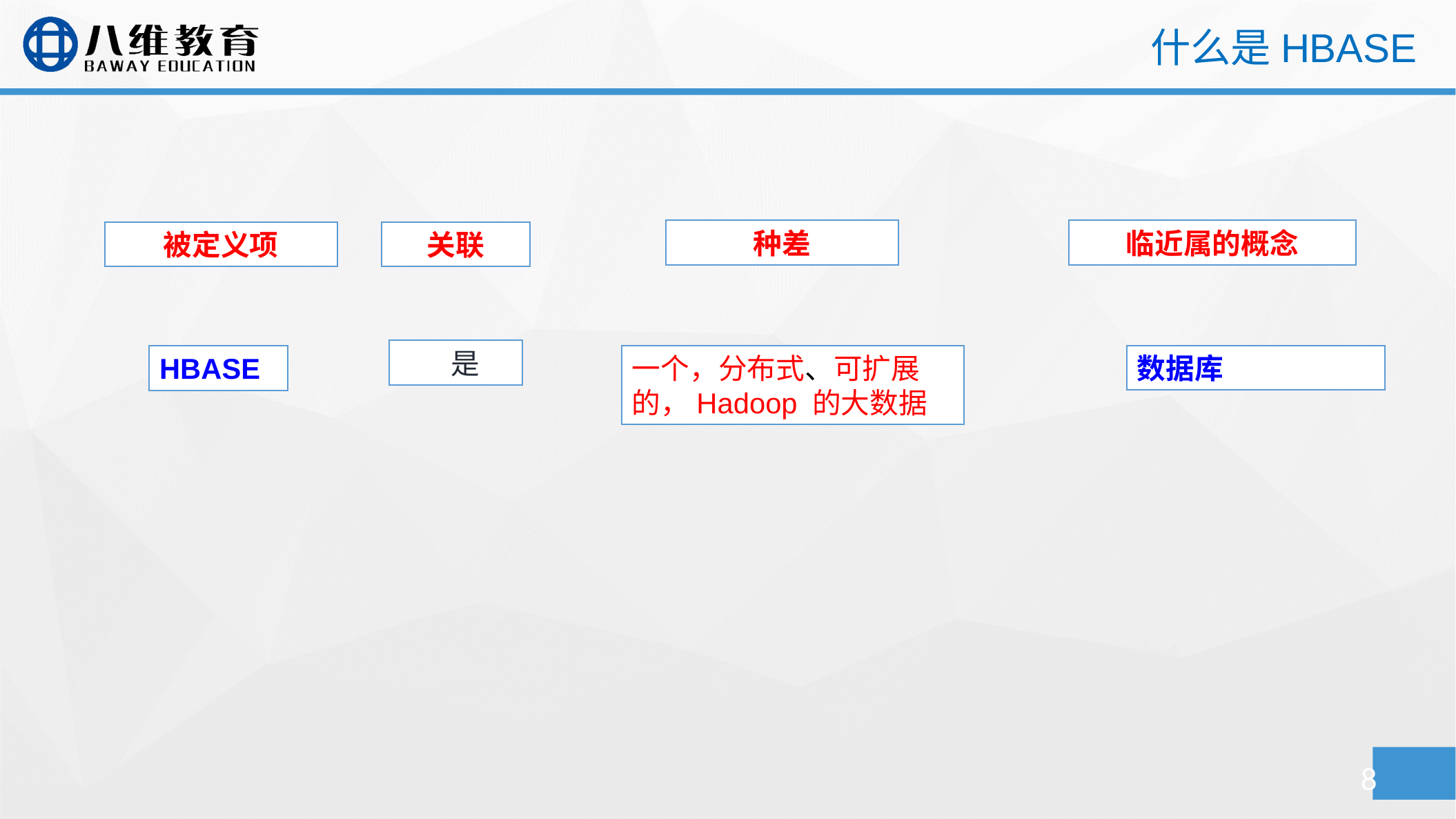

什么是HBASE
种差
临近属的概念
被定义项
关联
       是
一个，分布式、可扩展的，Hadoop 的大数据
数据库
HBASE